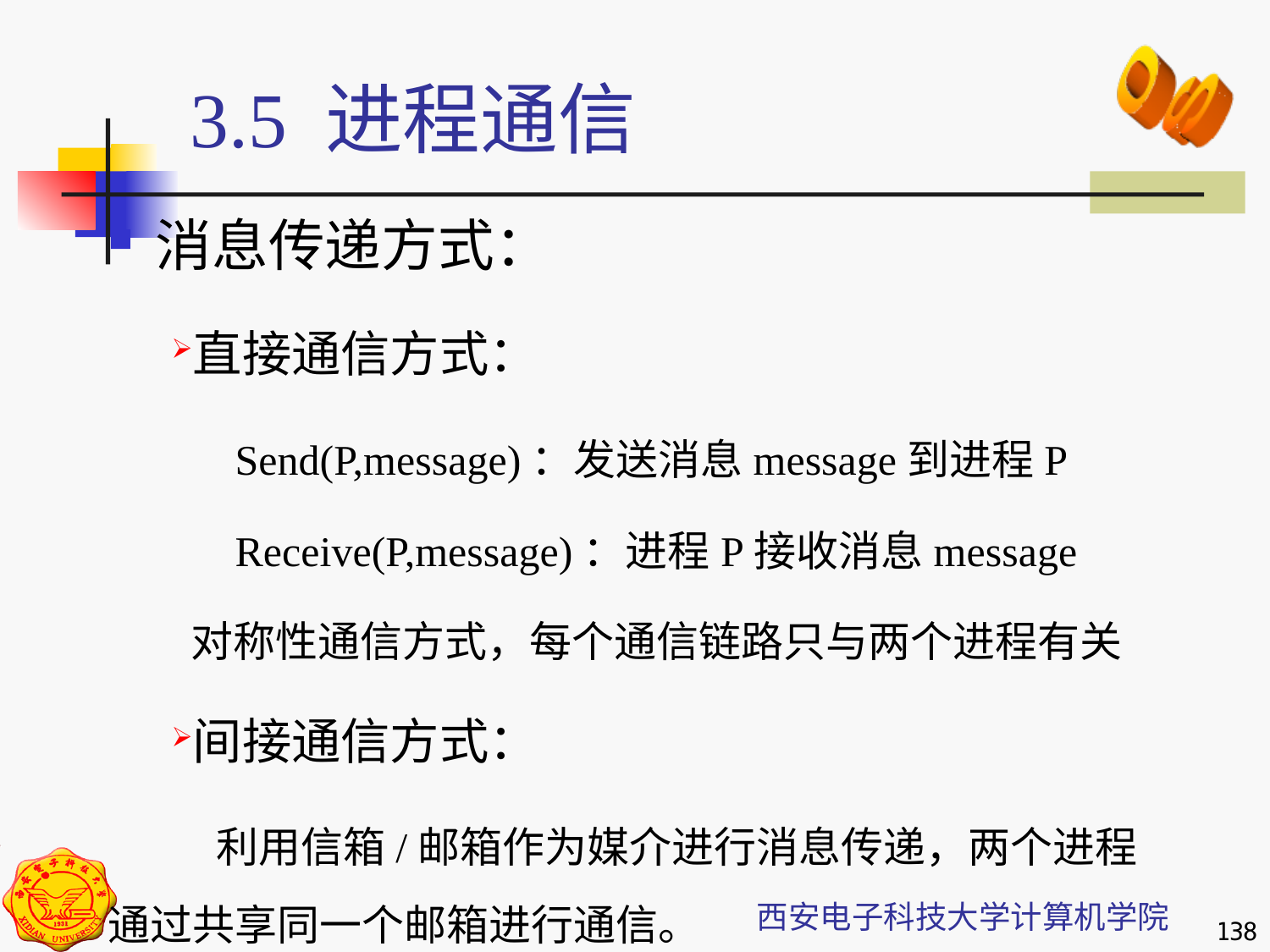

3.5 进程通信
消息传递方式：
直接通信方式：
	Send(P,message)：发送消息message到进程P
	Receive(P,message)：进程P接收消息message
 对称性通信方式，每个通信链路只与两个进程有关
间接通信方式：
   利用信箱/邮箱作为媒介进行消息传递，两个进程通过共享同一个邮箱进行通信。
138